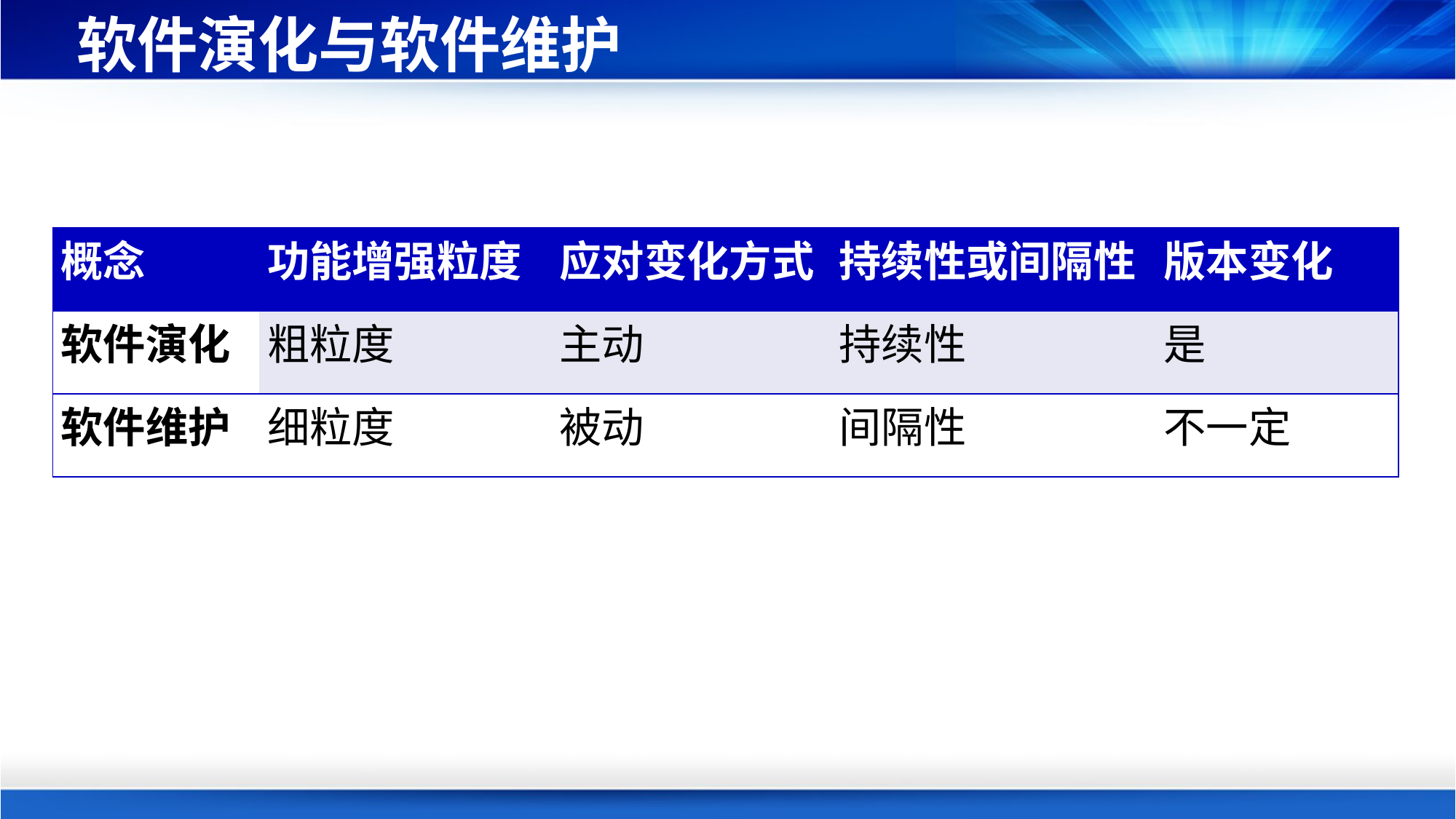

# 软件演化与软件维护
| 概念 | 功能增强粒度 | 应对变化方式 | 持续性或间隔性 | 版本变化 |
| --- | --- | --- | --- | --- |
| 软件演化 | 粗粒度 | 主动 | 持续性 | 是 |
| 软件维护 | 细粒度 | 被动 | 间隔性 | 不一定 |